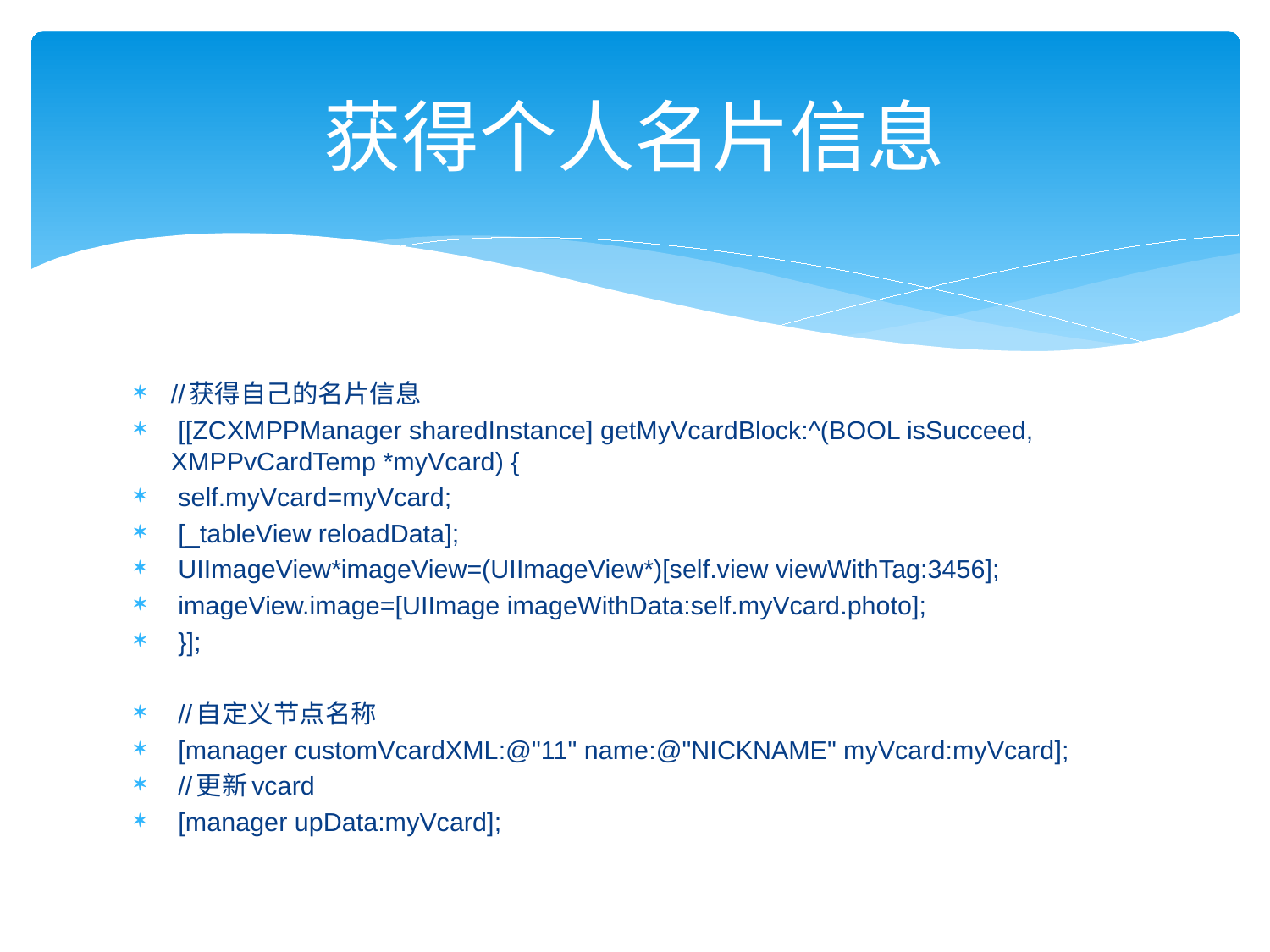

# 获得个人名片信息
//获得自己的名片信息
 [[ZCXMPPManager sharedInstance] getMyVcardBlock:^(BOOL isSucceed, XMPPvCardTemp *myVcard) {
 self.myVcard=myVcard;
 [_tableView reloadData];
 UIImageView*imageView=(UIImageView*)[self.view viewWithTag:3456];
 imageView.image=[UIImage imageWithData:self.myVcard.photo];
 }];

 //自定义节点名称
 [manager customVcardXML:@"11" name:@"NICKNAME" myVcard:myVcard];
 //更新vcard
 [manager upData:myVcard];